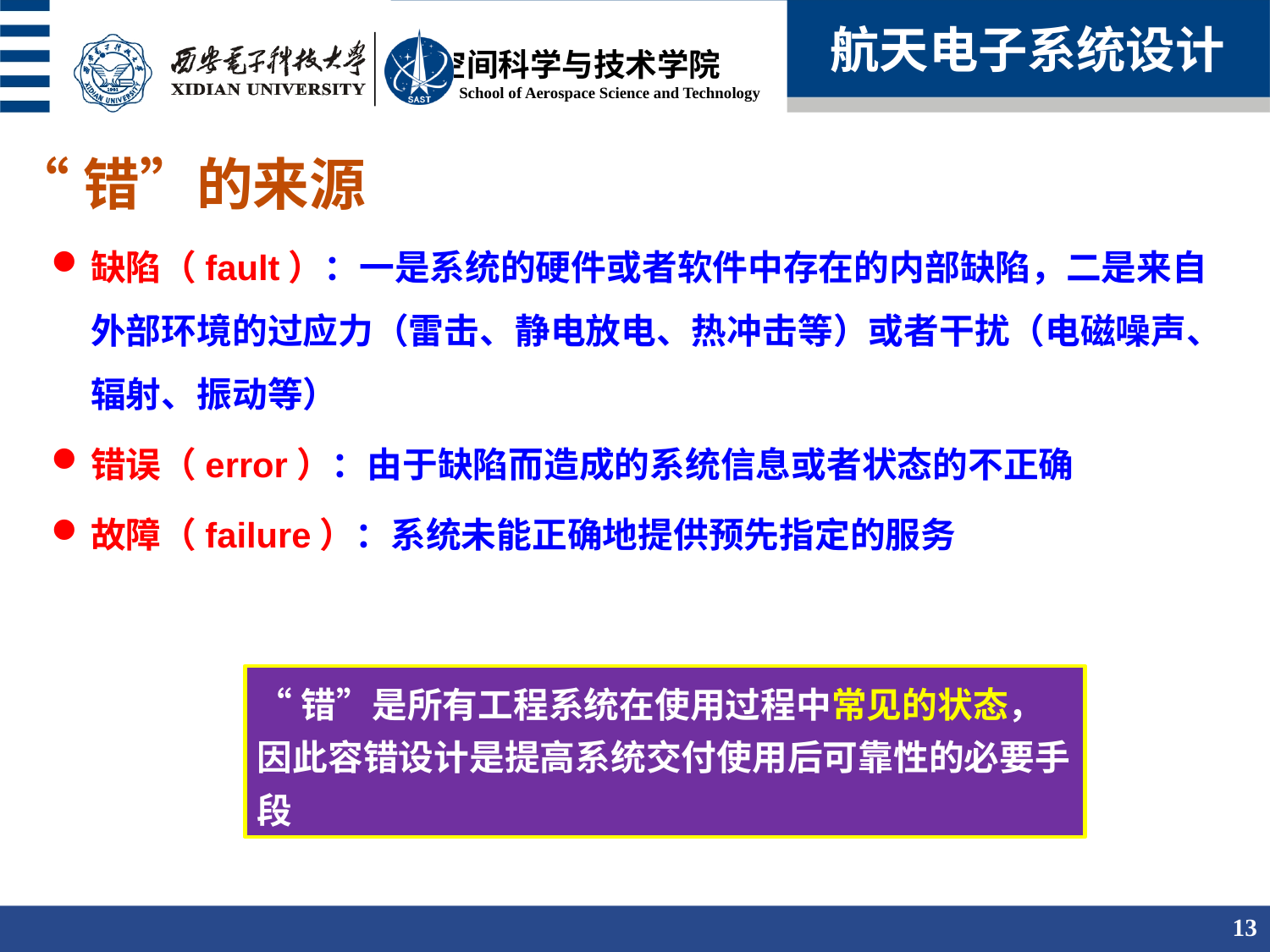

航天电子系统设计
  “错”的来源
缺陷（fault）：一是系统的硬件或者软件中存在的内部缺陷，二是来自外部环境的过应力（雷击、静电放电、热冲击等）或者干扰（电磁噪声、辐射、振动等）
错误（error）：由于缺陷而造成的系统信息或者状态的不正确
故障（failure）：系统未能正确地提供预先指定的服务
“错”是所有工程系统在使用过程中常见的状态，因此容错设计是提高系统交付使用后可靠性的必要手段